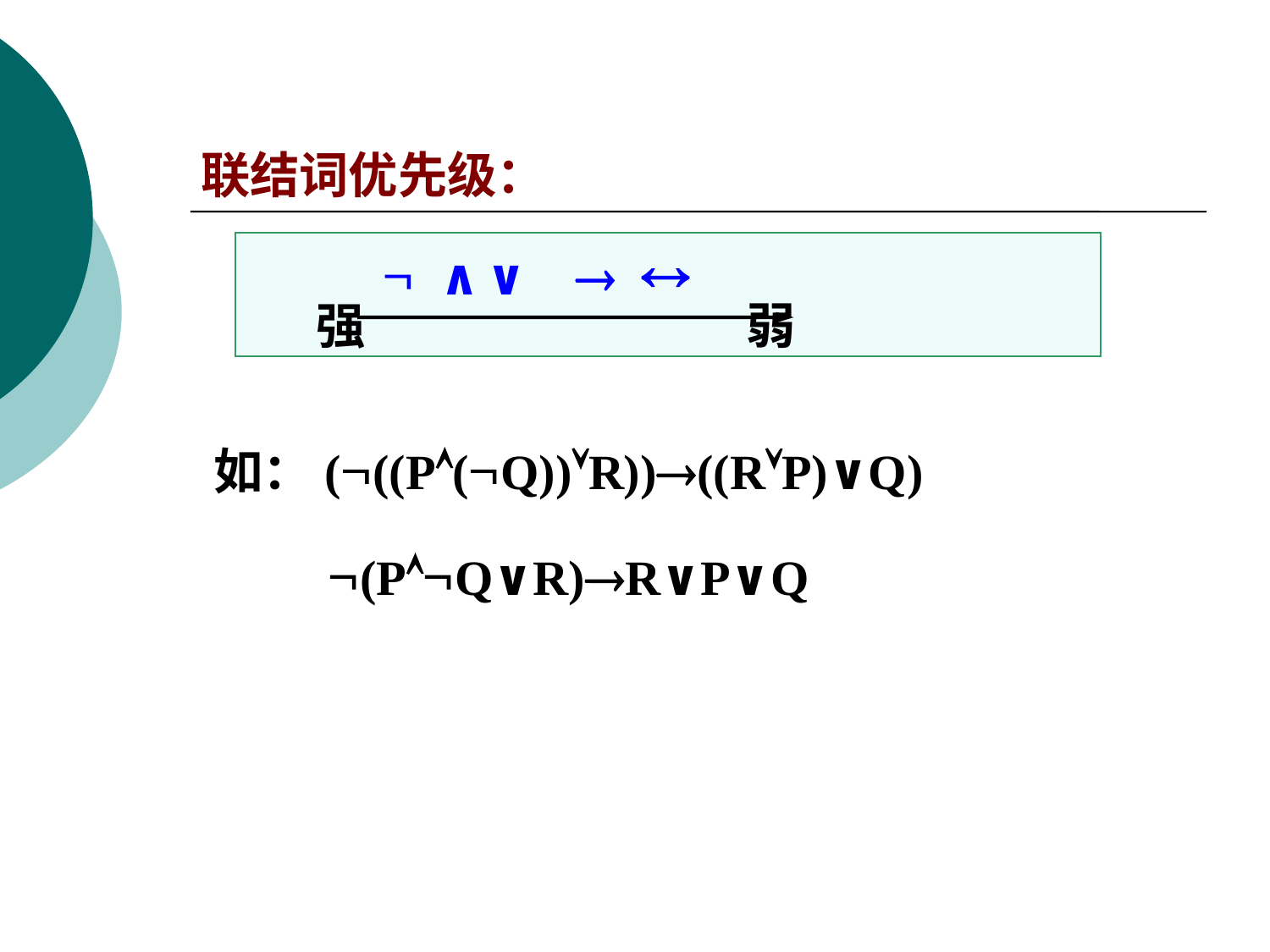

联结词优先级：
           ¬  ∧ ∨    →  ↔
     强                                  弱

如：(¬((P∧(¬Q))∨R))→((R∨P)∨Q)
¬(P∧¬Q∨R)→R∨P∨Q